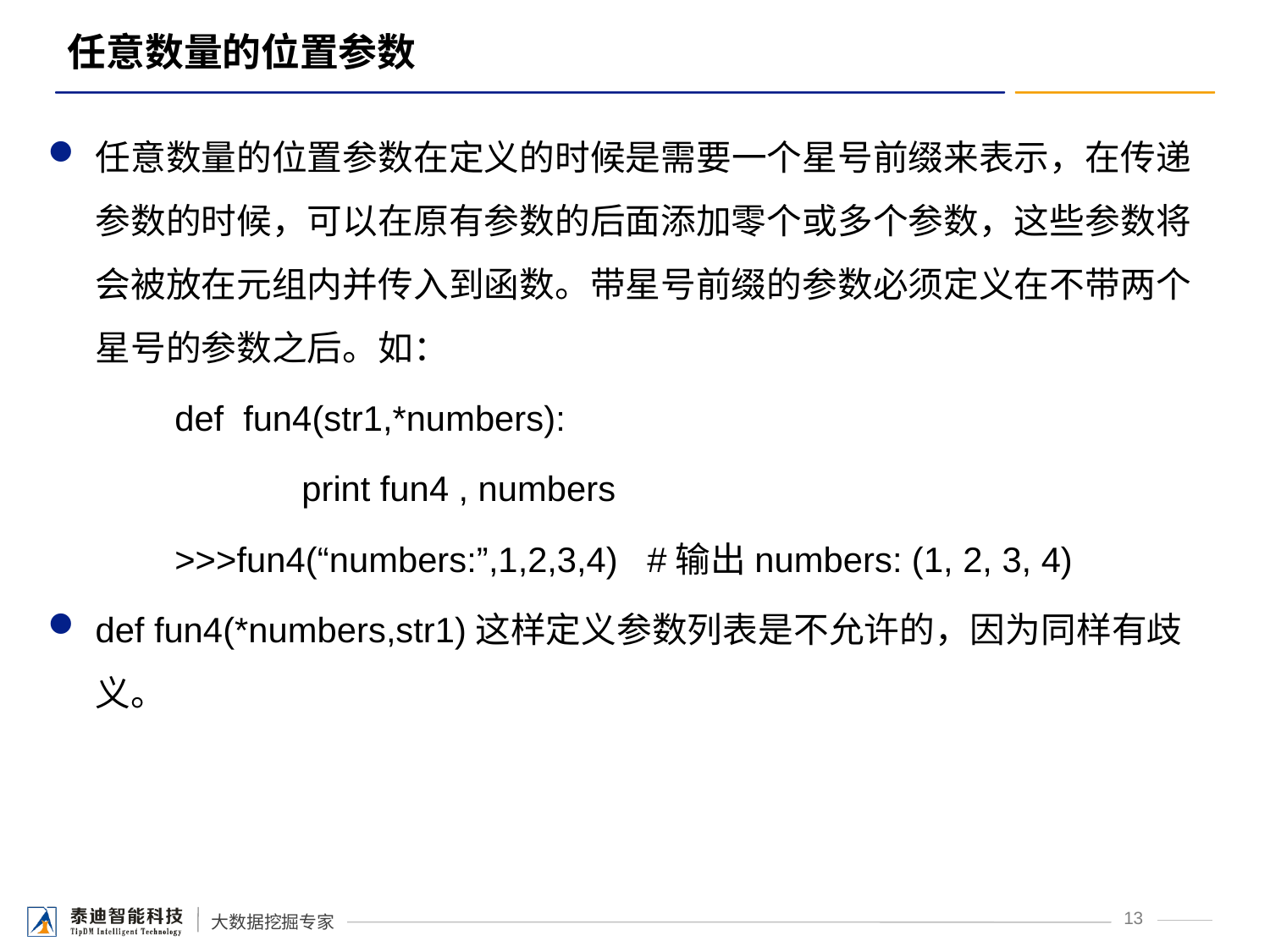

# 任意数量的位置参数
任意数量的位置参数在定义的时候是需要一个星号前缀来表示，在传递参数的时候，可以在原有参数的后面添加零个或多个参数，这些参数将会被放在元组内并传入到函数。带星号前缀的参数必须定义在不带两个星号的参数之后。如：
	def  fun4(str1,*numbers):
		print fun4 , numbers
	>>>fun4(“numbers:”,1,2,3,4)   #输出numbers: (1, 2, 3, 4)
def fun4(*numbers,str1)这样定义参数列表是不允许的，因为同样有歧义。